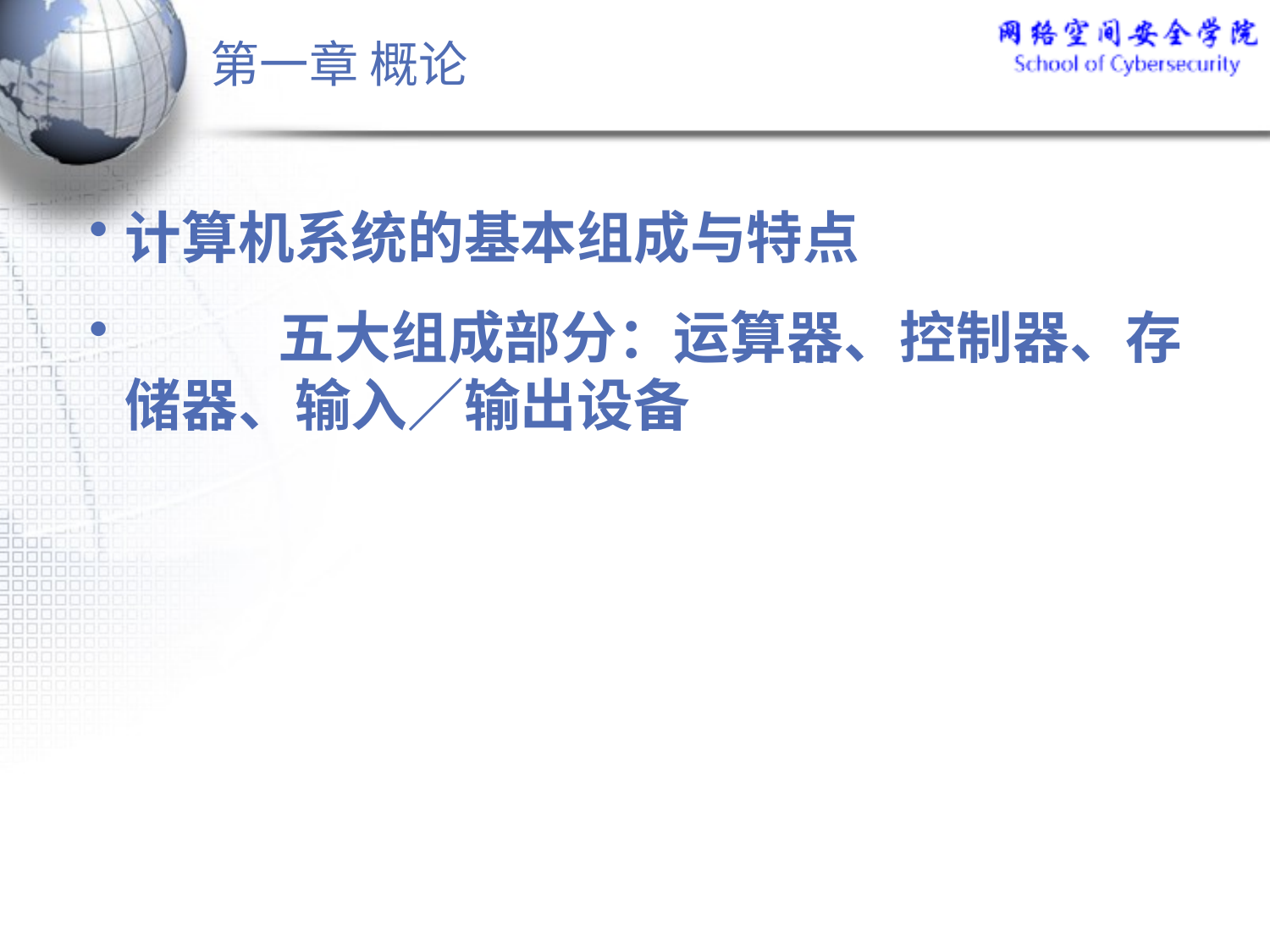

# 第一章 概论
计算机系统的基本组成与特点
	 五大组成部分：运算器、控制器、存储器、输入／输出设备